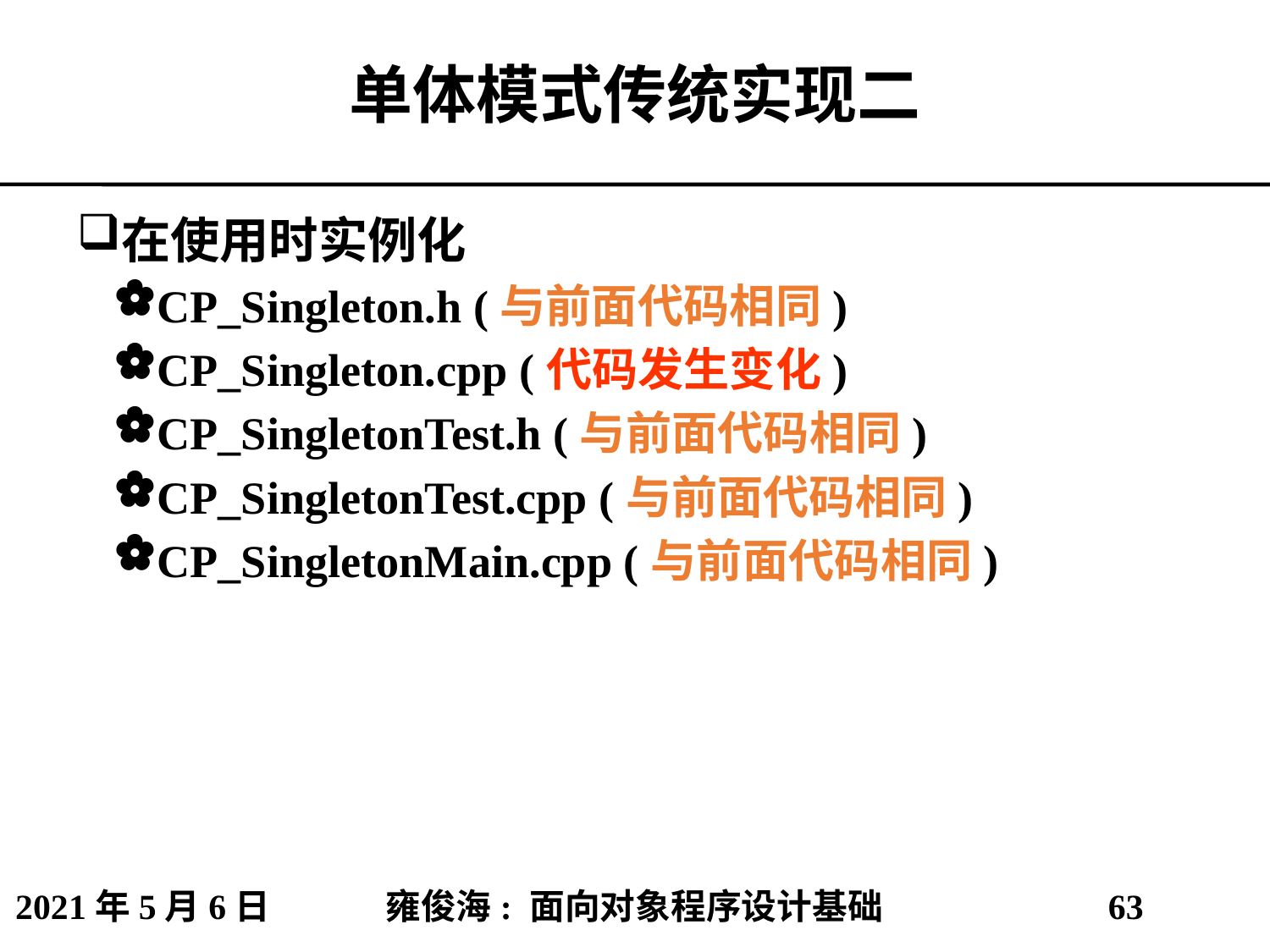

# 单体模式传统实现二

在使用时实例化
CP_Singleton.h (与前面代码相同)
CP_Singleton.cpp (代码发生变化)
CP_SingletonTest.h (与前面代码相同)
CP_SingletonTest.cpp (与前面代码相同)
CP_SingletonMain.cpp (与前面代码相同)
2021年5月6日
雍俊海: 面向对象程序设计基础
63